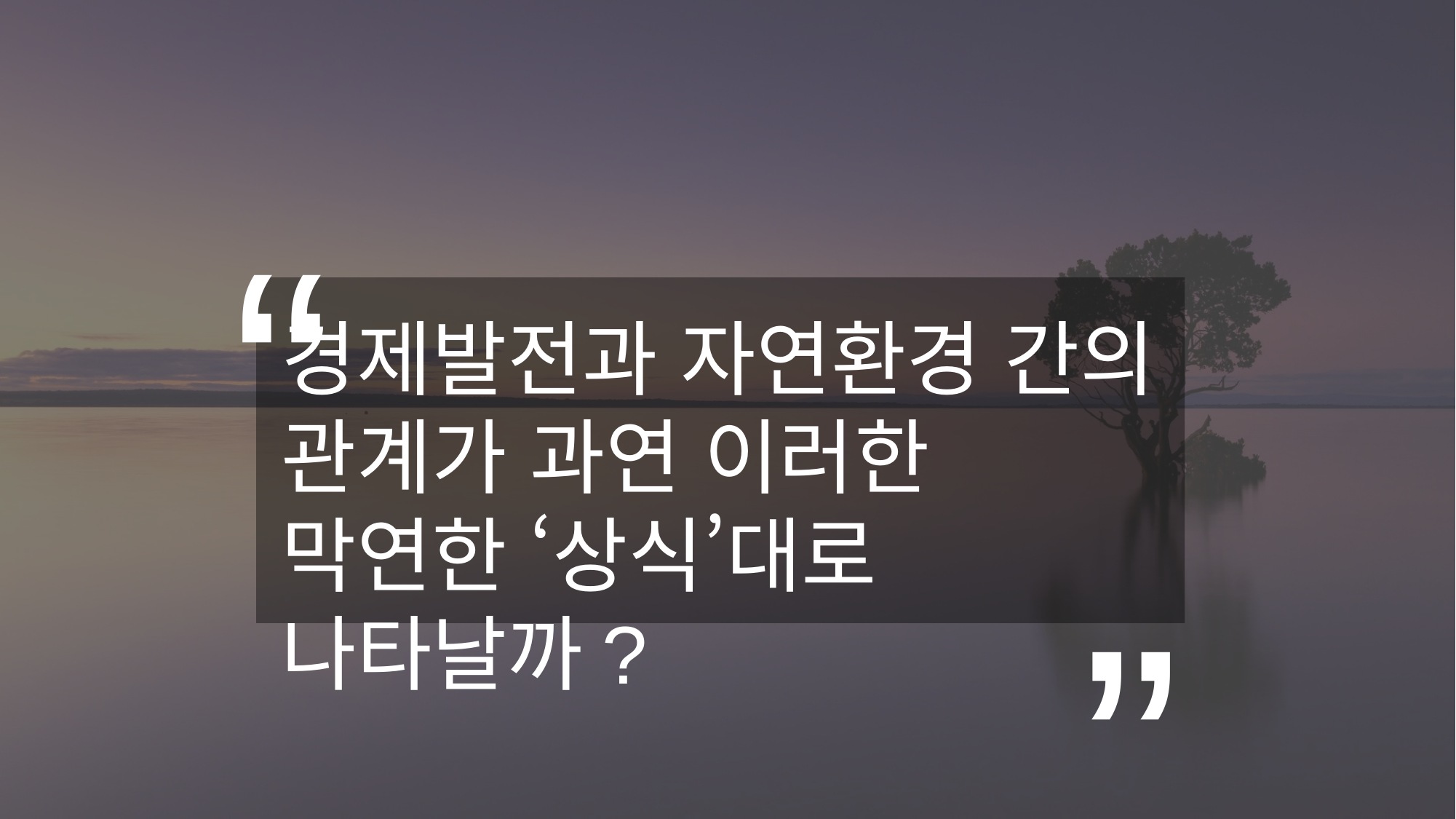

“

경제발전과 자연환경 간의 관계가 과연 이러한 막연한 ‘상식’대로 나타날까?
”